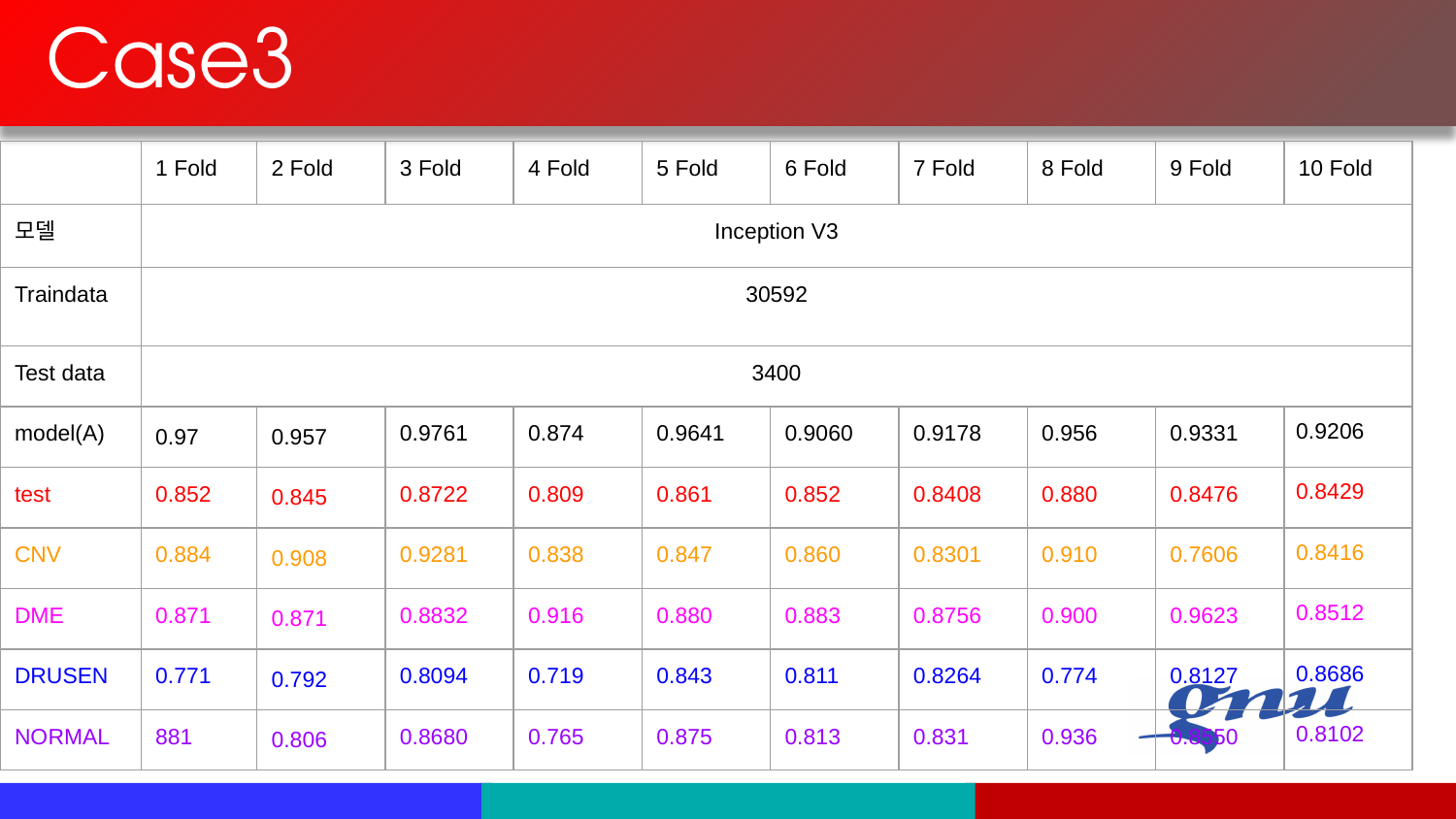

# Case3
|  | 1 Fold | 2 Fold | 3 Fold | 4 Fold | 5 Fold | 6 Fold | 7 Fold | 8 Fold | 9 Fold | 10 Fold |
| --- | --- | --- | --- | --- | --- | --- | --- | --- | --- | --- |
| 모델 | Inception V3 |  |  |  |  |  |  |  |  |  |
| Traindata | 30592 |  |  |  |  |  |  |  |  |  |
| Test data | 3400 |  |  |  |  |  |  |  |  |  |
| model(A) | 0.97 | 0.957 | 0.9761 | 0.874 | 0.9641 | 0.9060 | 0.9178 | 0.956 | 0.9331 | 0.9206 |
| test | 0.852 | 0.845 | 0.8722 | 0.809 | 0.861 | 0.852 | 0.8408 | 0.880 | 0.8476 | 0.8429 |
| CNV | 0.884 | 0.908 | 0.9281 | 0.838 | 0.847 | 0.860 | 0.8301 | 0.910 | 0.7606 | 0.8416 |
| DME | 0.871 | 0.871 | 0.8832 | 0.916 | 0.880 | 0.883 | 0.8756 | 0.900 | 0.9623 | 0.8512 |
| DRUSEN | 0.771 | 0.792 | 0.8094 | 0.719 | 0.843 | 0.811 | 0.8264 | 0.774 | 0.8127 | 0.8686 |
| NORMAL | 881 | 0.806 | 0.8680 | 0.765 | 0.875 | 0.813 | 0.831 | 0.936 | 0.8550 | 0.8102 |